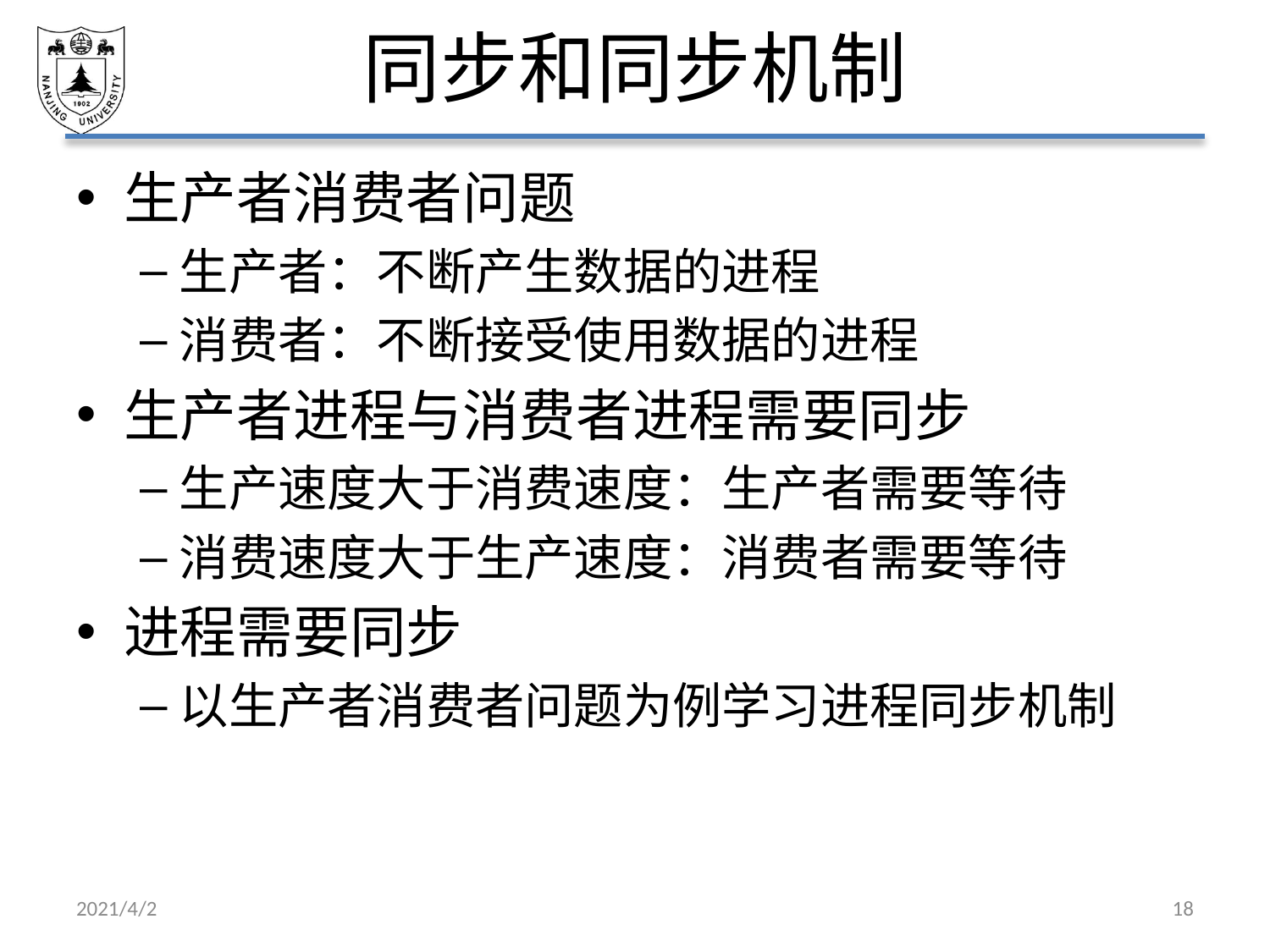

# 同步和同步机制
生产者消费者问题
生产者：不断产生数据的进程
消费者：不断接受使用数据的进程
生产者进程与消费者进程需要同步
生产速度大于消费速度：生产者需要等待
消费速度大于生产速度：消费者需要等待
进程需要同步
以生产者消费者问题为例学习进程同步机制
2021/4/2
18